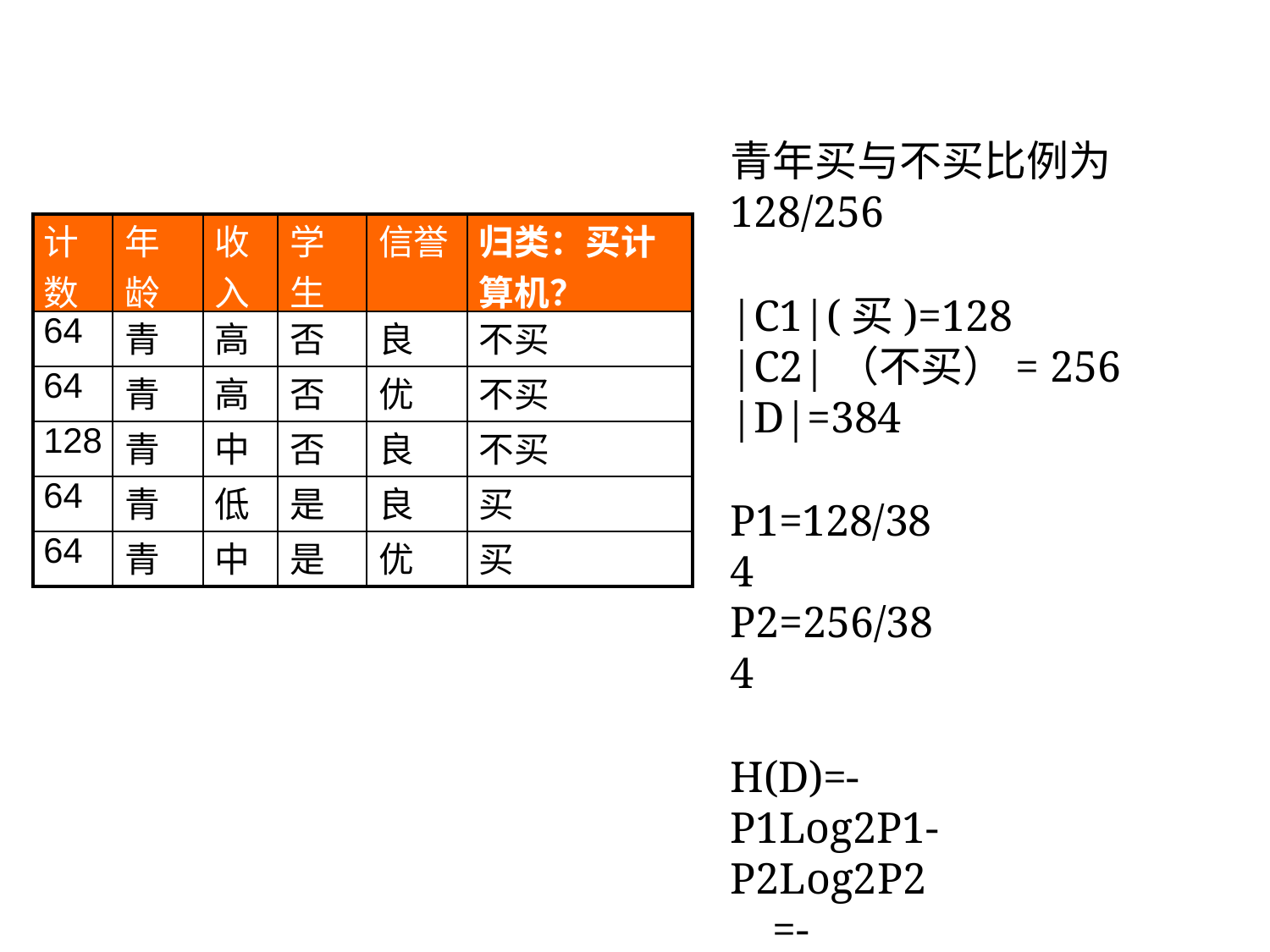

青年买与不买比例为
128/256

|C1|(买)=128
|C2|（不买）= 256
|D|=384

P1=128/384 P2=256/384

H(D)=-P1Log2P1-P2Log2P2
=-(P1Log2P1+P2Log2P2)
=0.9183
| 计 数 | 年 龄 | 收 入 | 学 生 | 信誉 | 归类：买计 算机？ |
| --- | --- | --- | --- | --- | --- |
| 64 | 青 | 高 | 否 | 良 | 不买 |
| 64 | 青 | 高 | 否 | 优 | 不买 |
| 128 | 青 | 中 | 否 | 良 | 不买 |
| 64 | 青 | 低 | 是 | 良 | 买 |
| 64 | 青 | 中 | 是 | 优 | 买 |